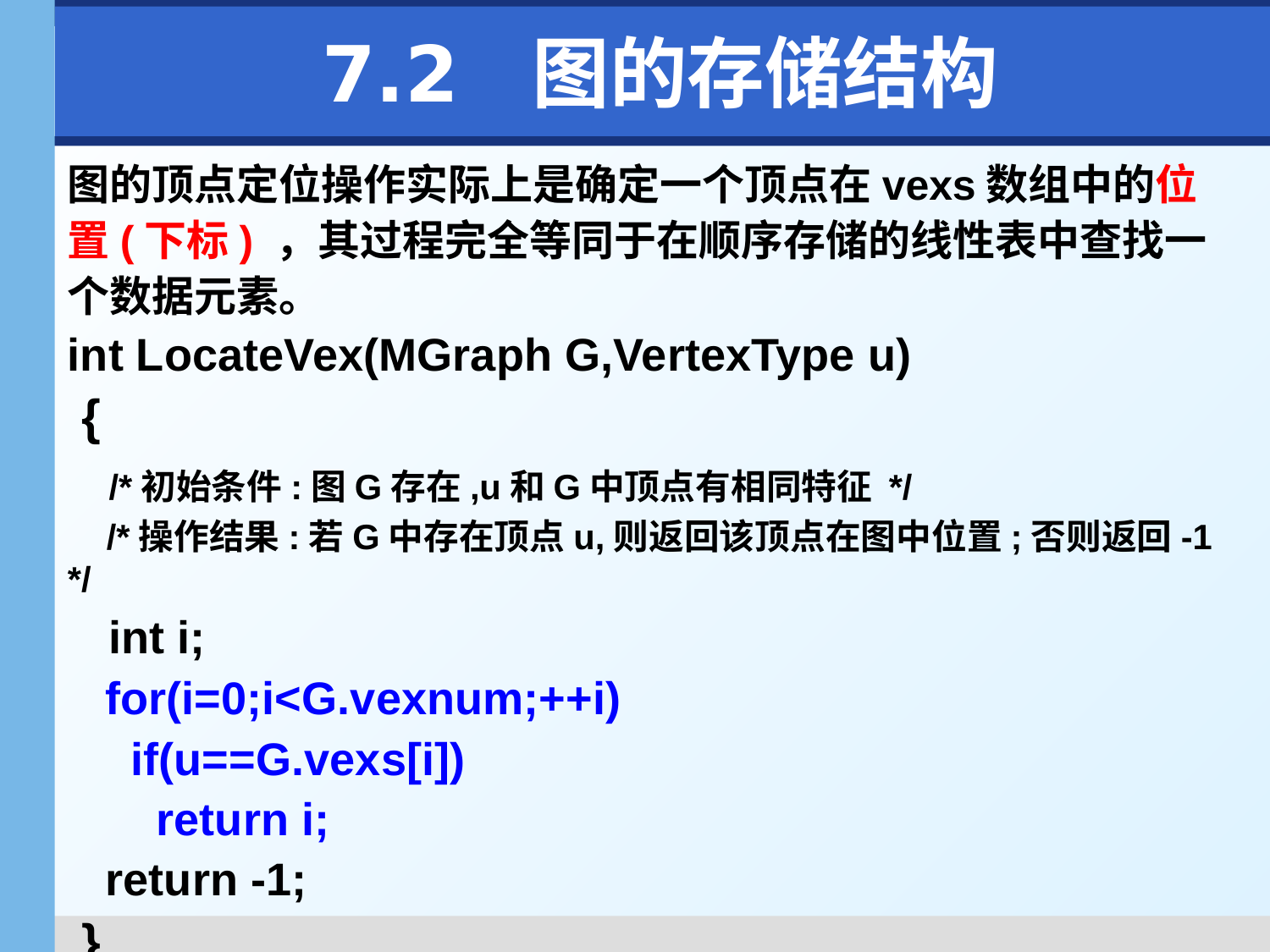

# 7.2  图的存储结构
图的顶点定位操作实际上是确定一个顶点在vexs数组中的位置(下标) ，其过程完全等同于在顺序存储的线性表中查找一个数据元素。
int LocateVex(MGraph G,VertexType u)
 {
   /*初始条件:图G存在,u和G中顶点有相同特征 */
    /*操作结果:若G中存在顶点u,则返回该顶点在图中位置;否则返回-1 */
   int i;
   for(i=0;i<G.vexnum;++i)
     if(u==G.vexs[i])
       return i;
   return -1;
 }